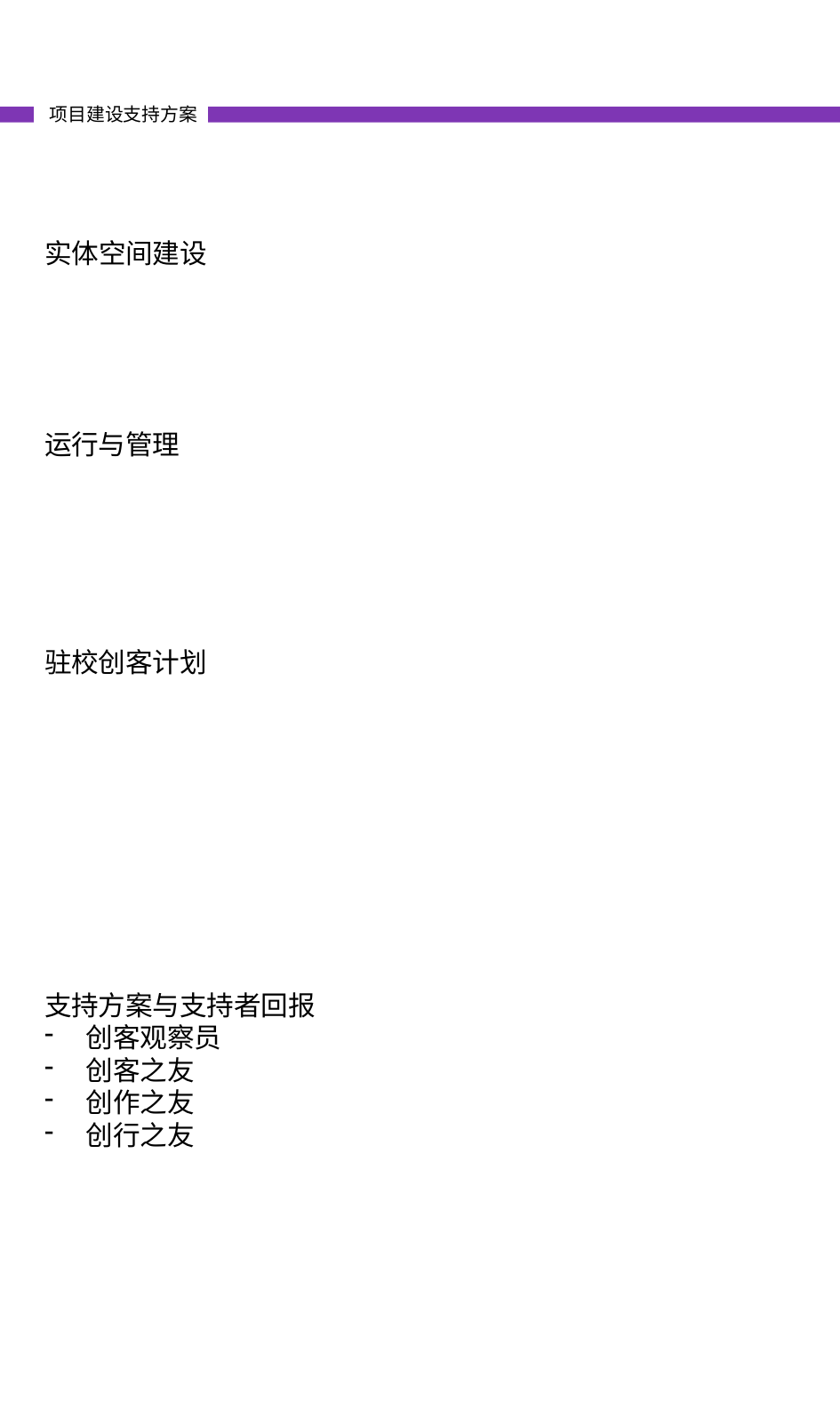

项目建设支持方案
实体空间建设
运行与管理
驻校创客计划
支持方案与支持者回报
创客观察员
创客之友
创作之友
创行之友